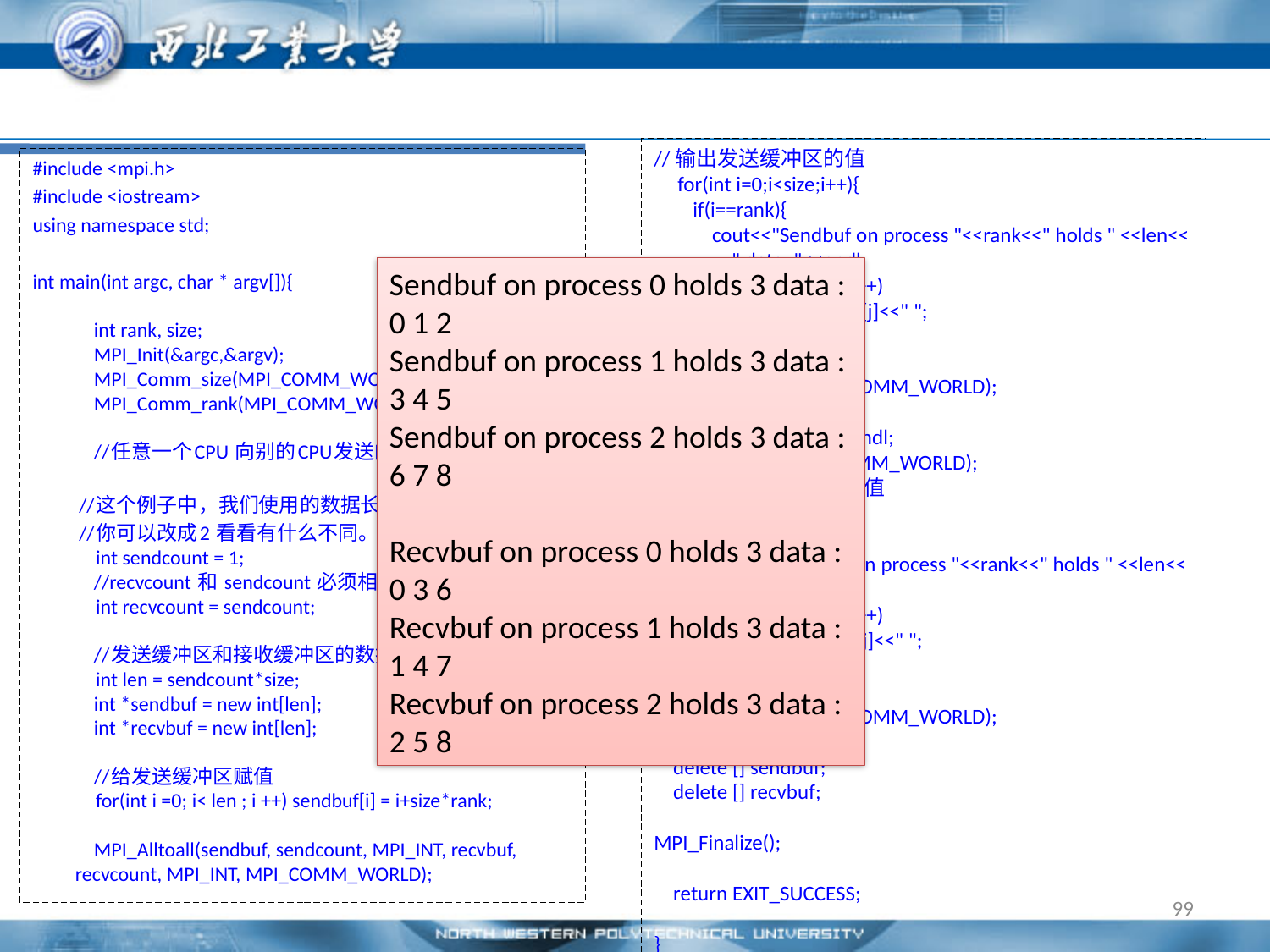

#
//输出发送缓冲区的值
    for(int i=0;i<size;i++){
        if(i==rank){
            cout<<"Sendbuf on process "<<rank<<" holds " <<len<<
                " data :"<<endl;
            for(int j=0;j<len;j++)
                cout<<sendbuf[j]<<" ";
            cout<<endl;
        }
        MPI_Barrier(MPI_COMM_WORLD);
    }
        if(rank==0) cout<<endl;
    MPI_Barrier(MPI_COMM_WORLD);
    //输出接收缓冲区的值
    for(int i=0;i<size;i++){
        if(i==rank){
            cout<<"Recvbuf on process "<<rank<<" holds " <<len<<
                " data :"<<endl;
            for(int j=0;j<len;j++)
                cout<<recvbuf[j]<<" ";
            cout<<endl;
        }
        MPI_Barrier(MPI_COMM_WORLD);
    }
    delete [] sendbuf;
    delete [] recvbuf;

MPI_Finalize();
    return EXIT_SUCCESS;
}
#include <mpi.h>
#include <iostream>
using namespace std;

int main(int argc, char * argv[]){
    int rank, size;
    MPI_Init(&argc,&argv);
    MPI_Comm_size(MPI_COMM_WORLD, &size);
    MPI_Comm_rank(MPI_COMM_WORLD, &rank);
    //任意一个CPU 向别的CPU发送的数据长度都一样。
          //这个例子中，我们使用的数据长度是1.
          //你可以改成2 看看有什么不同。
    int sendcount = 1;
    //recvcount 和 sendcount 必须相等
    int recvcount = sendcount;
    //发送缓冲区和接收缓冲区的数据长度
    int len = sendcount*size;
    int *sendbuf = new int[len];
    int *recvbuf = new int[len];
    //给发送缓冲区赋值
    for(int i =0; i< len ; i ++) sendbuf[i] = i+size*rank;
    MPI_Alltoall(sendbuf, sendcount, MPI_INT, recvbuf, recvcount, MPI_INT, MPI_COMM_WORLD);
Sendbuf on process 0 holds 3 data :
0 1 2 
Sendbuf on process 1 holds 3 data :
3 4 5 
Sendbuf on process 2 holds 3 data :
6 7 8 
Recvbuf on process 0 holds 3 data :
0 3 6 
Recvbuf on process 1 holds 3 data :
1 4 7 
Recvbuf on process 2 holds 3 data :
2 5 8
99